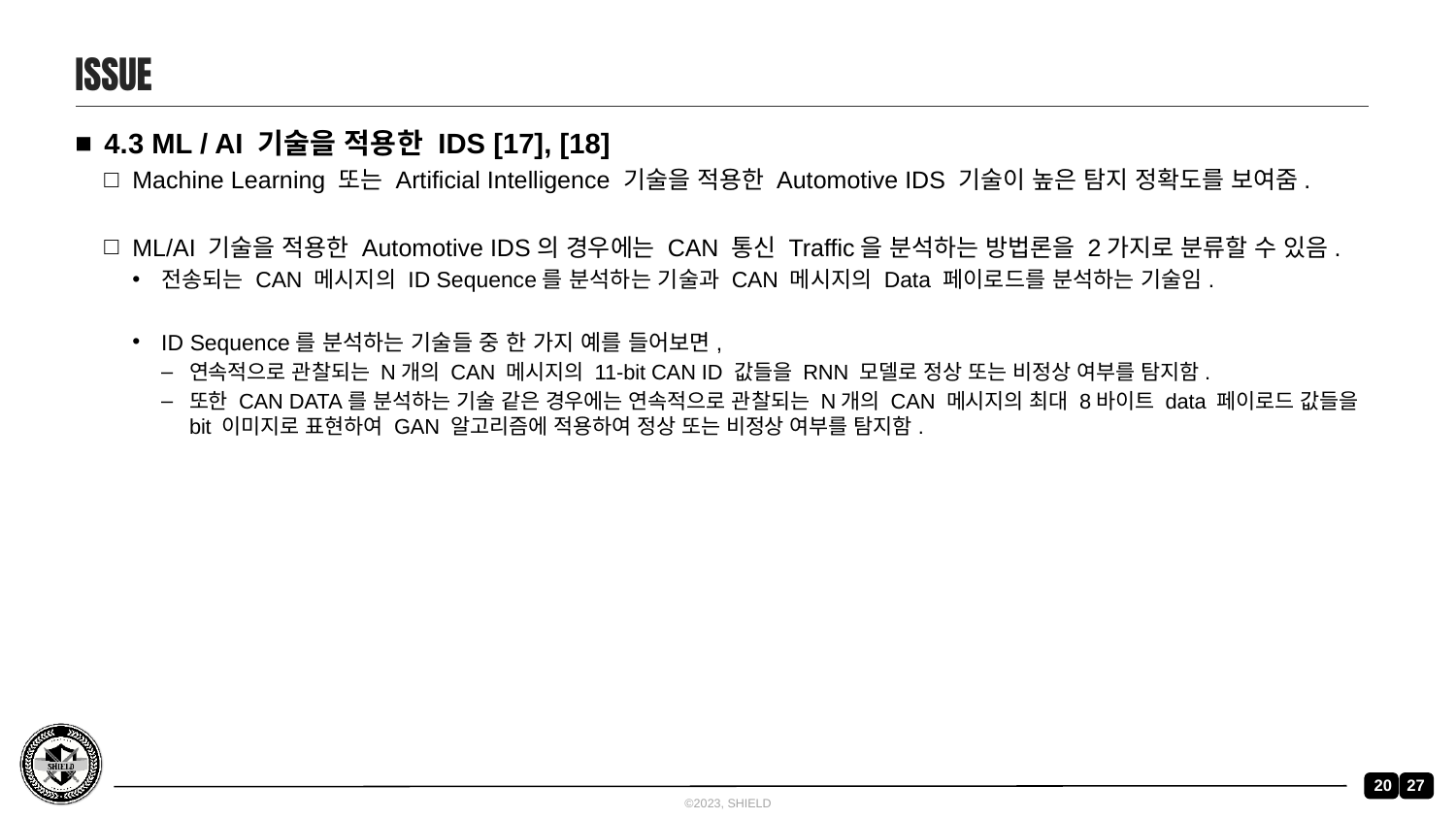

# ISSUE
4.3 ML / AI 기술을 적용한 IDS [17], [18]
Machine Learning 또는 Artificial Intelligence 기술을 적용한 Automotive IDS 기술이 높은 탐지 정확도를 보여줌.

ML/AI 기술을 적용한 Automotive IDS의 경우에는 CAN 통신 Traffic을 분석하는 방법론을 2가지로 분류할 수 있음.
전송되는 CAN 메시지의 ID Sequence를 분석하는 기술과 CAN 메시지의 Data 페이로드를 분석하는 기술임.

ID Sequence를 분석하는 기술들 중 한 가지 예를 들어보면,
연속적으로 관찰되는 N개의 CAN 메시지의 11-bit CAN ID 값들을 RNN 모델로 정상 또는 비정상 여부를 탐지함.
또한 CAN DATA를 분석하는 기술 같은 경우에는 연속적으로 관찰되는 N개의 CAN 메시지의 최대 8바이트 data 페이로드 값들을 bit 이미지로 표현하여 GAN 알고리즘에 적용하여 정상 또는 비정상 여부를 탐지함.